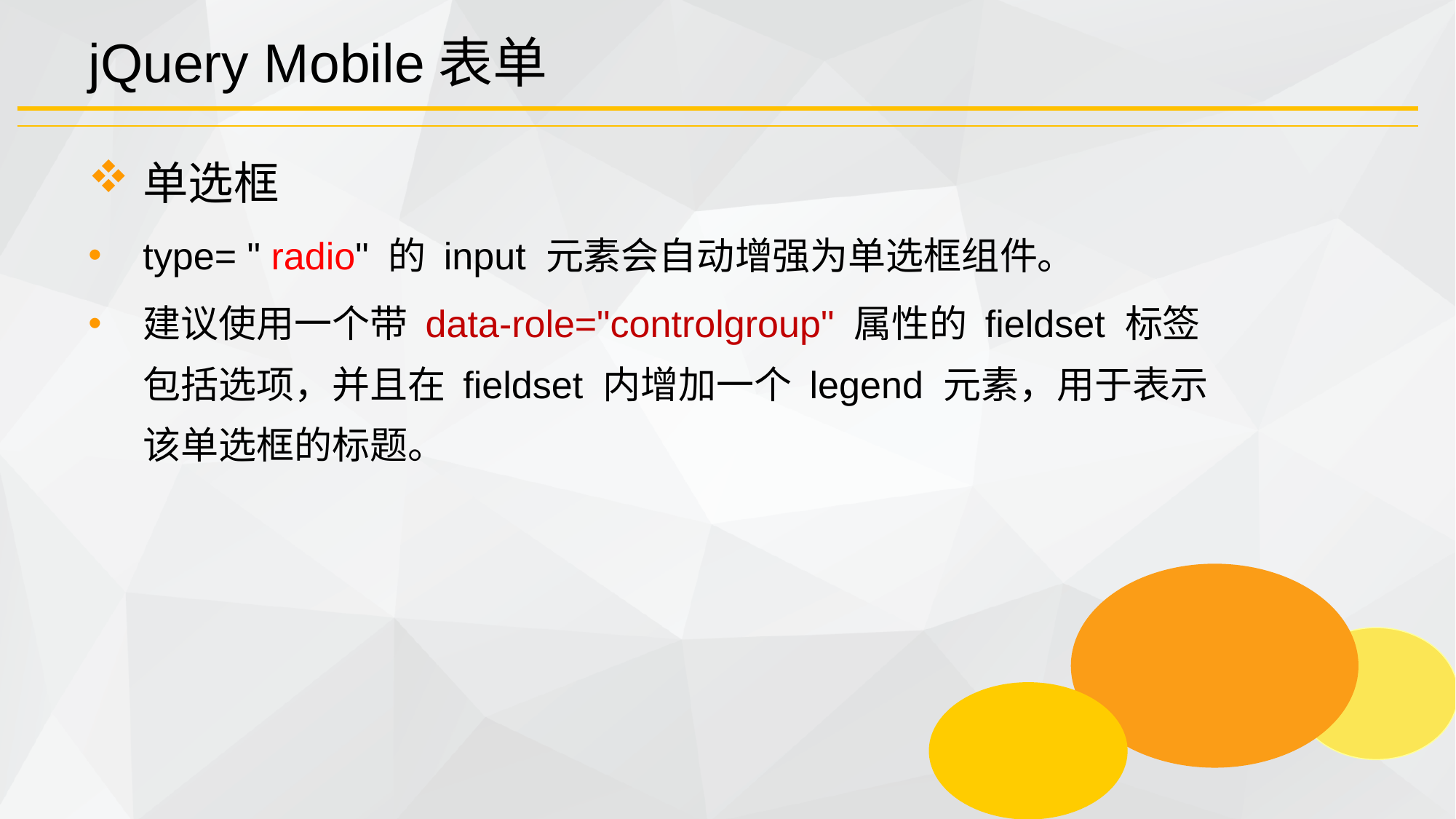

# jQuery Mobile表单
单选框
type= " radio" 的 input 元素会自动增强为单选框组件。
建议使用一个带 data-role="controlgroup" 属性的 fieldset 标签包括选项，并且在 fieldset 内增加一个 legend 元素，用于表示该单选框的标题。